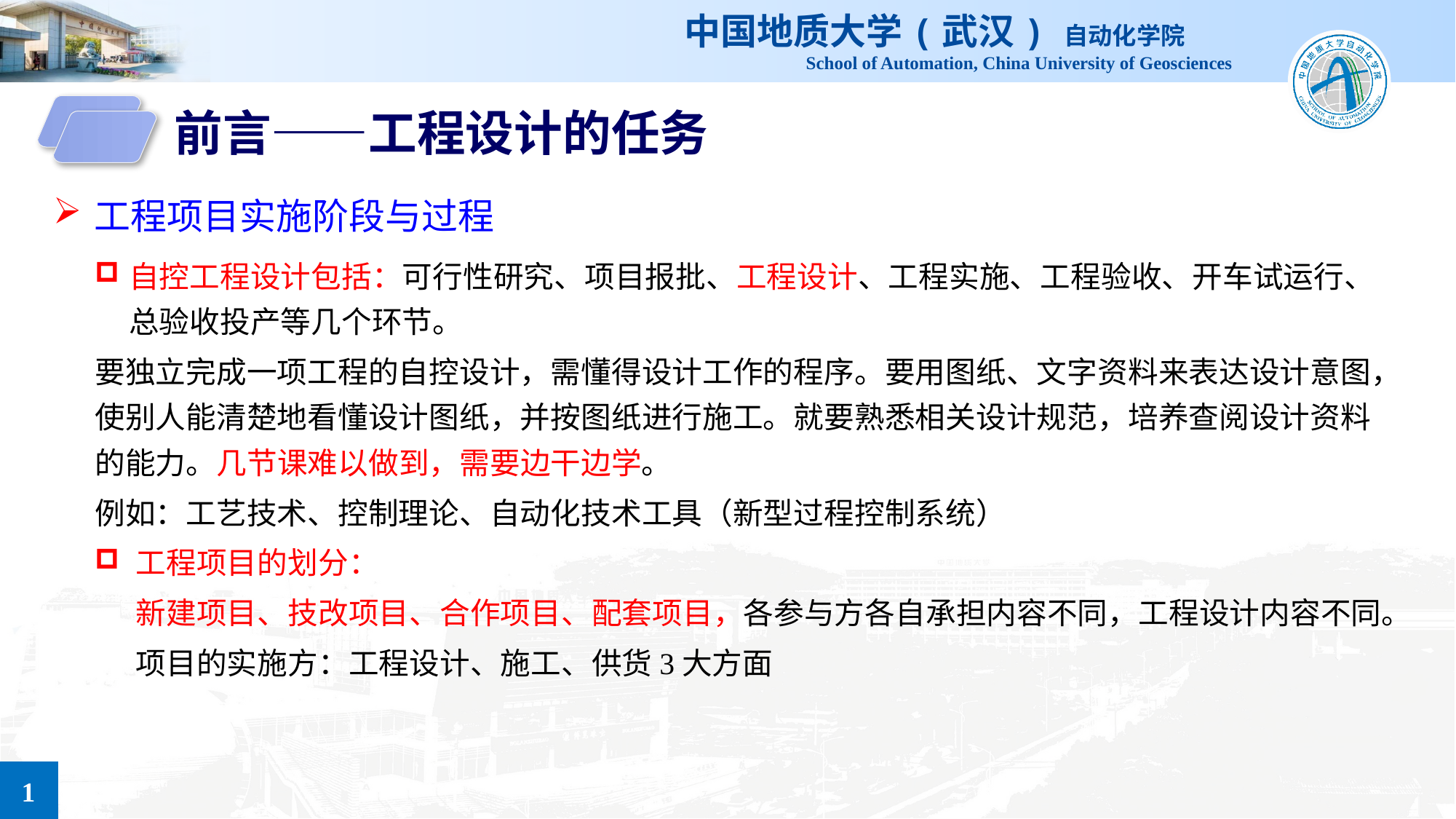

前言——工程设计的任务

工程项目实施阶段与过程
自控工程设计包括：可行性研究、项目报批、工程设计、工程实施、工程验收、开车试运行、总验收投产等几个环节。
要独立完成一项工程的自控设计，需懂得设计工作的程序。要用图纸、文字资料来表达设计意图，使别人能清楚地看懂设计图纸，并按图纸进行施工。就要熟悉相关设计规范，培养查阅设计资料的能力。几节课难以做到，需要边干边学。
例如：工艺技术、控制理论、自动化技术工具（新型过程控制系统）
工程项目的划分：
     新建项目、技改项目、合作项目、配套项目，各参与方各自承担内容不同，工程设计内容不同。
     项目的实施方：工程设计、施工、供货3大方面

1